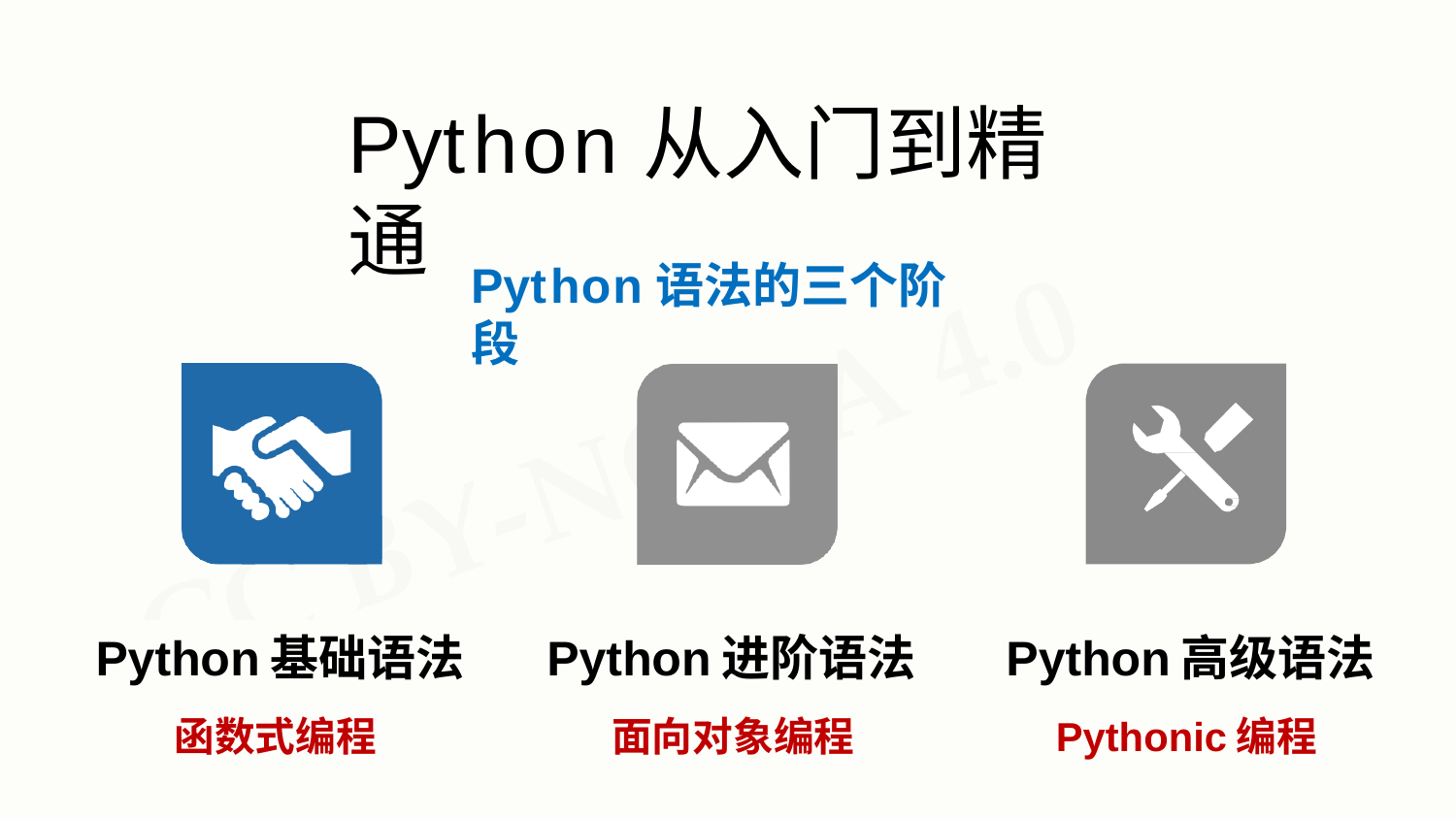

# Python从入门到精通
Python语法的三个阶段

| Python基础语法 | Python进阶语法 | Python高级语法 |
| --- | --- | --- |
| 函数式编程 | 面向对象编程 | Pythonic编程 |